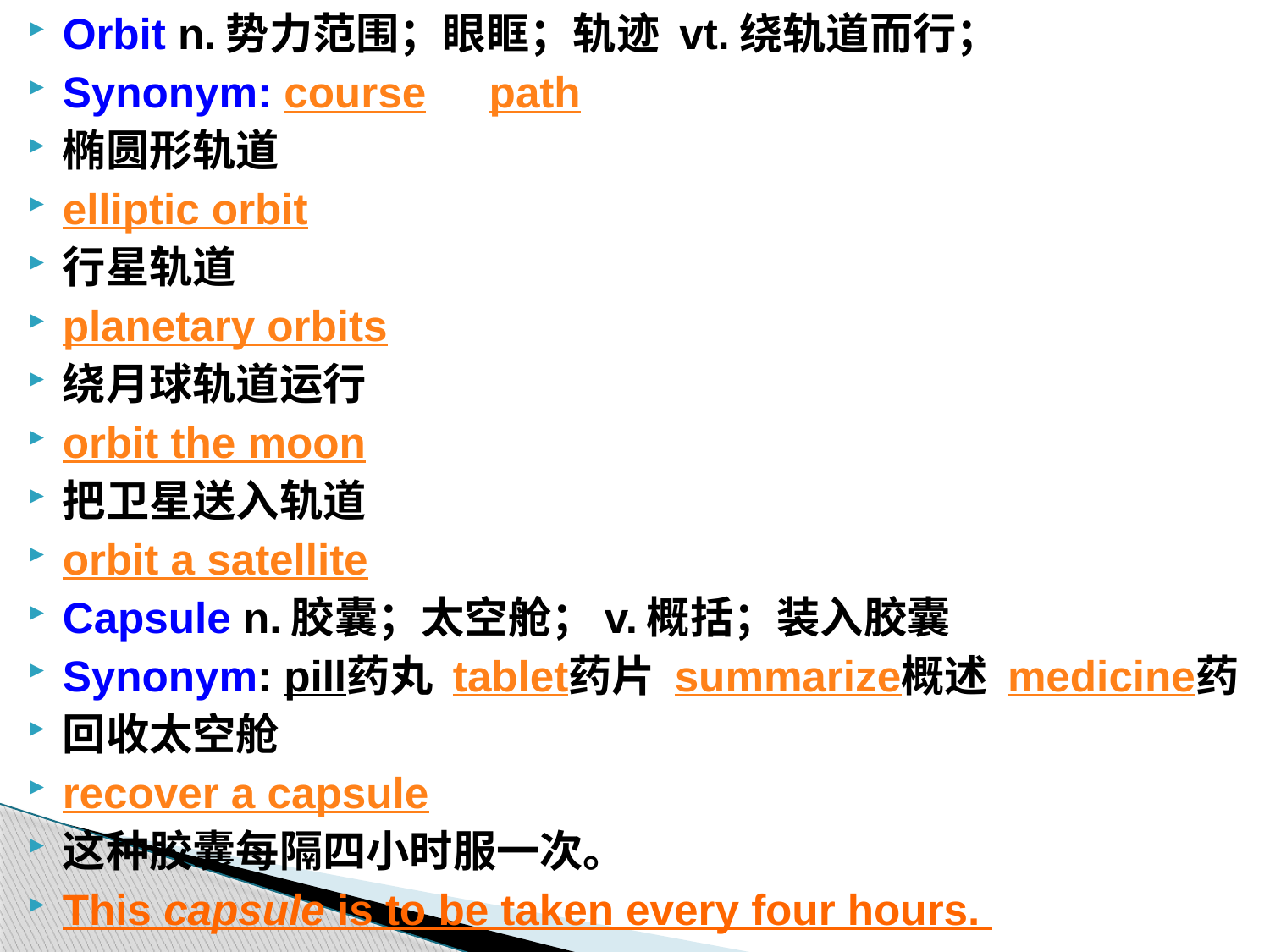

Orbit n.势力范围；眼眶；轨迹 vt.绕轨道而行；
Synonym: course　 path
椭圆形轨道
elliptic orbit
行星轨道
planetary orbits
绕月球轨道运行
orbit the moon
把卫星送入轨道
orbit a satellite
Capsule n.胶囊；太空舱；v.概括；装入胶囊
Synonym: pill药丸 tablet药片 summarize概述 medicine药
回收太空舱
recover a capsule
这种胶囊每隔四小时服一次。
This capsule is to be taken every four hours.